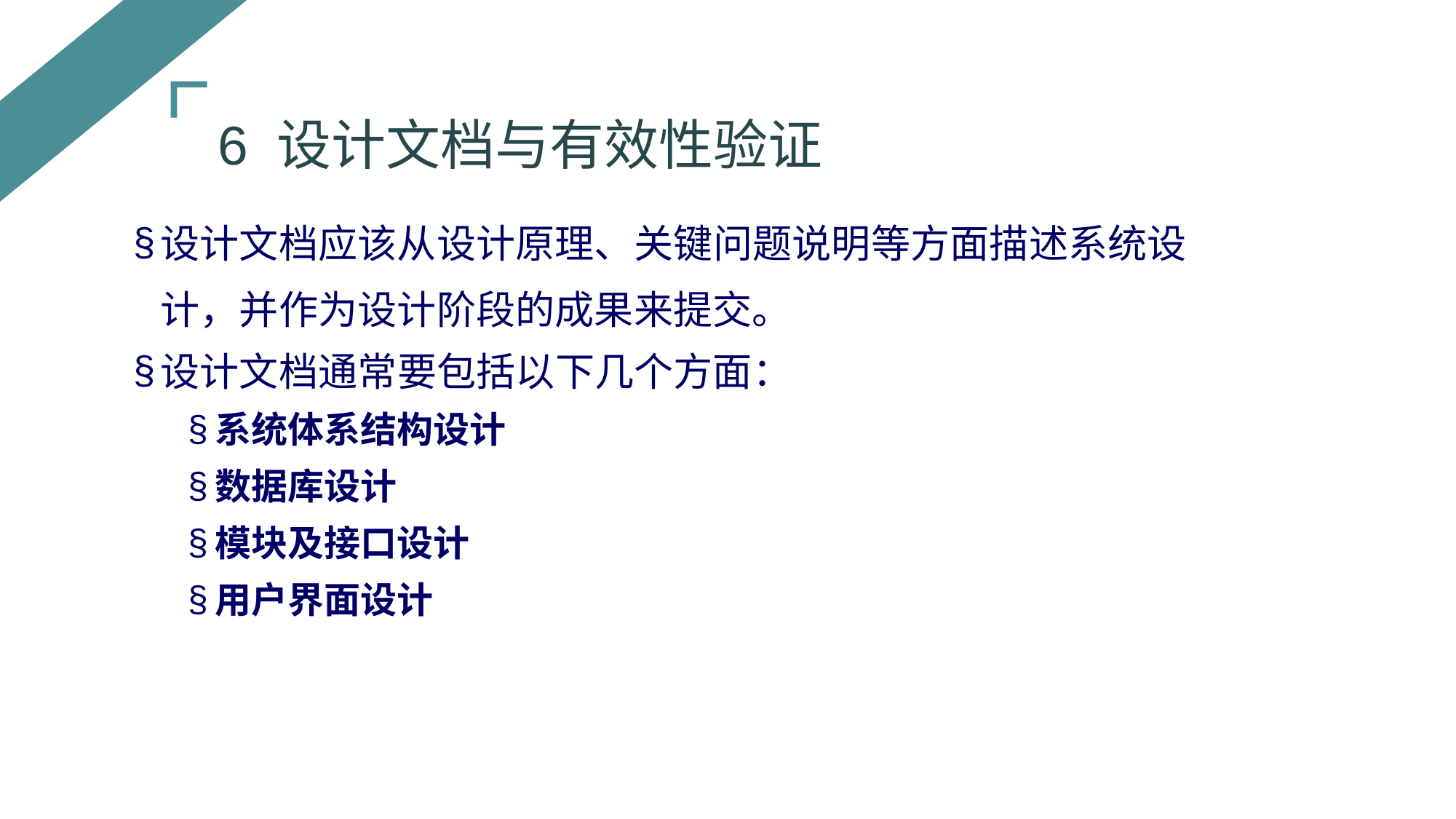

6 设计文档与有效性验证
设计文档应该从设计原理、关键问题说明等方面描述系统设计，并作为设计阶段的成果来提交。
设计文档通常要包括以下几个方面：
系统体系结构设计
数据库设计
模块及接口设计
用户界面设计